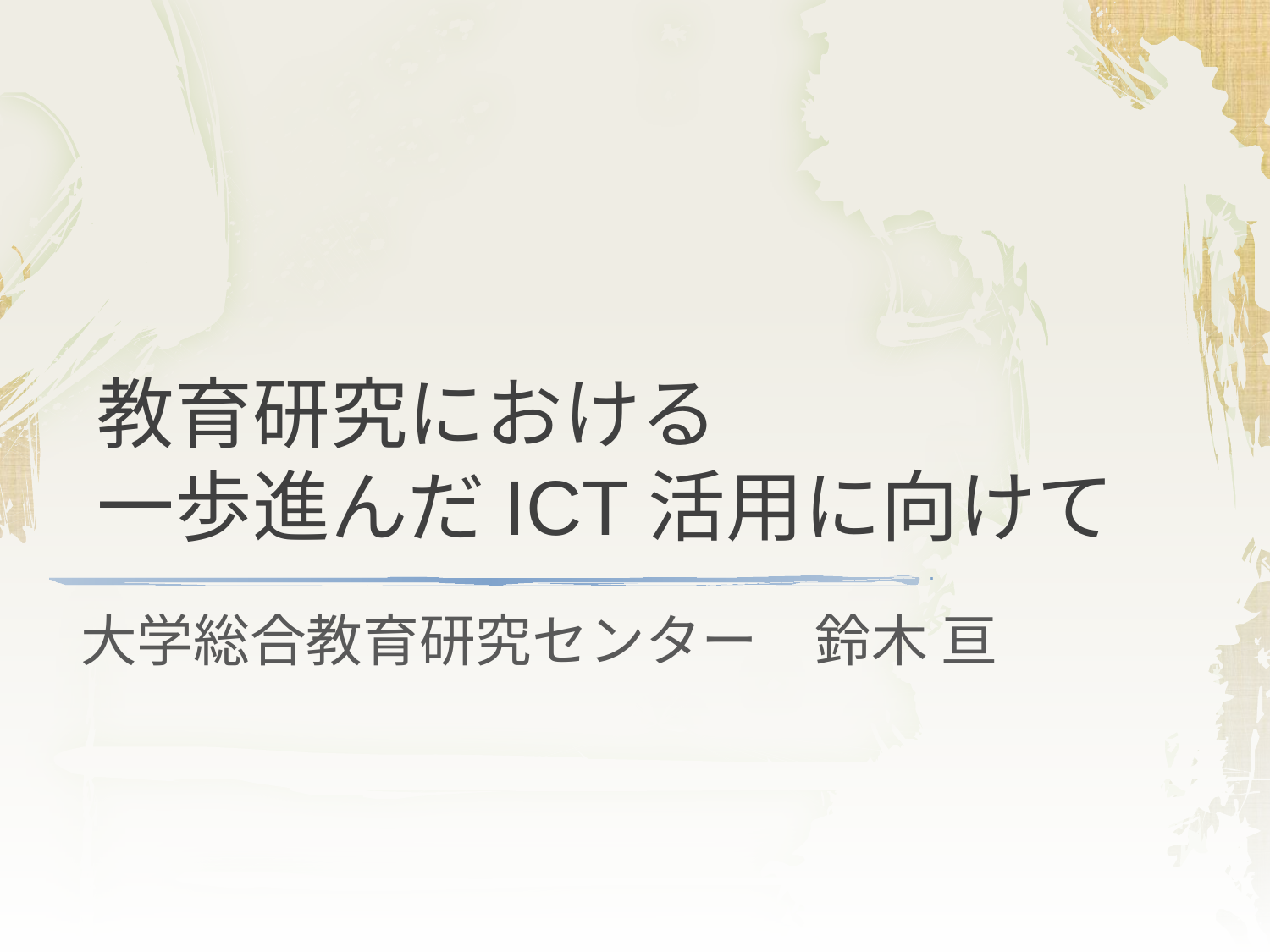

# 教育研究における 一歩進んだICT活用に向けて
 大学総合教育研究センター　鈴木 亘